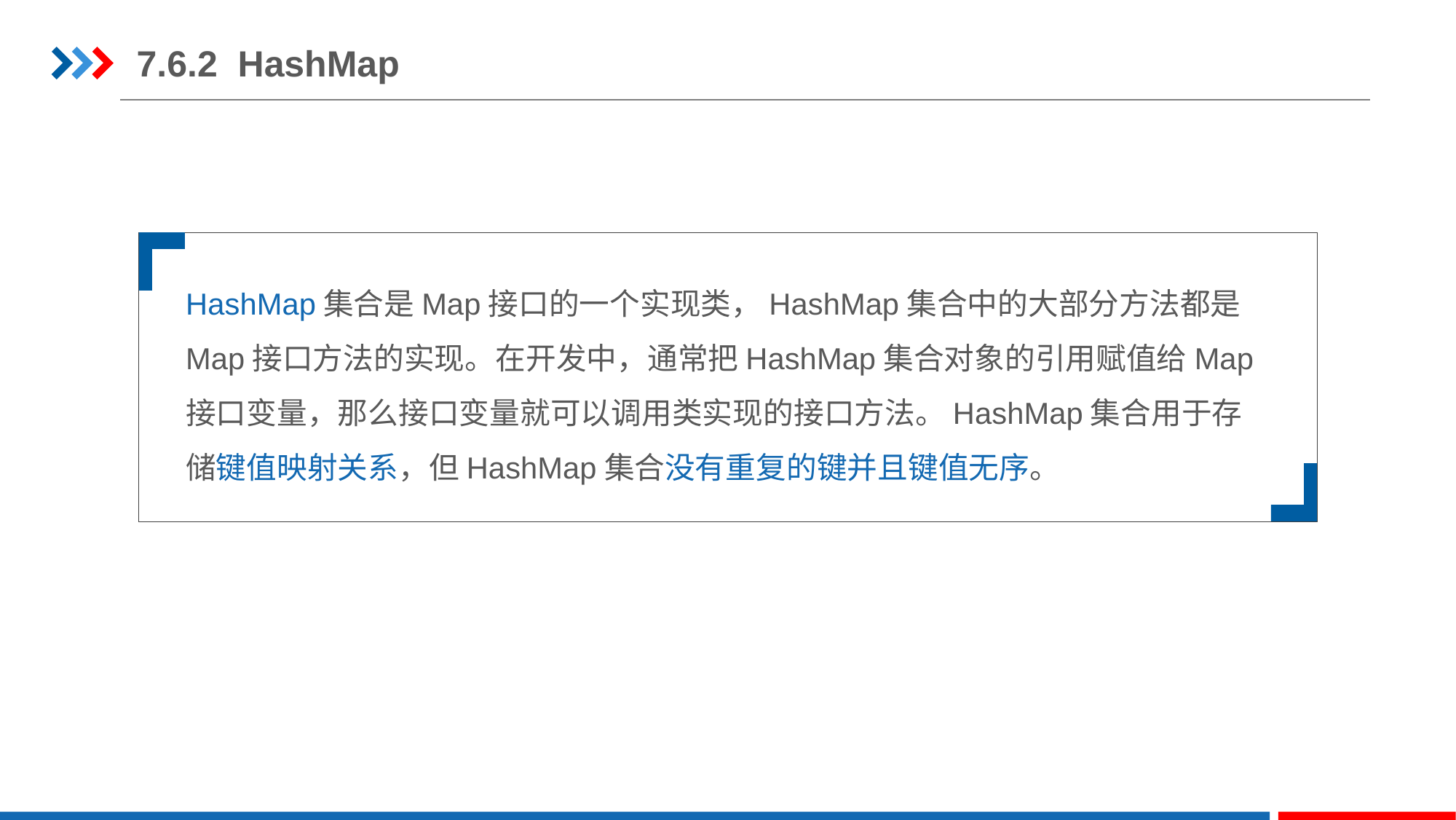

7.6.2  HashMap

HashMap集合是Map接口的一个实现类，HashMap集合中的大部分方法都是Map接口方法的实现。在开发中，通常把HashMap集合对象的引用赋值给Map接口变量，那么接口变量就可以调用类实现的接口方法。HashMap集合用于存储键值映射关系，但HashMap集合没有重复的键并且键值无序。